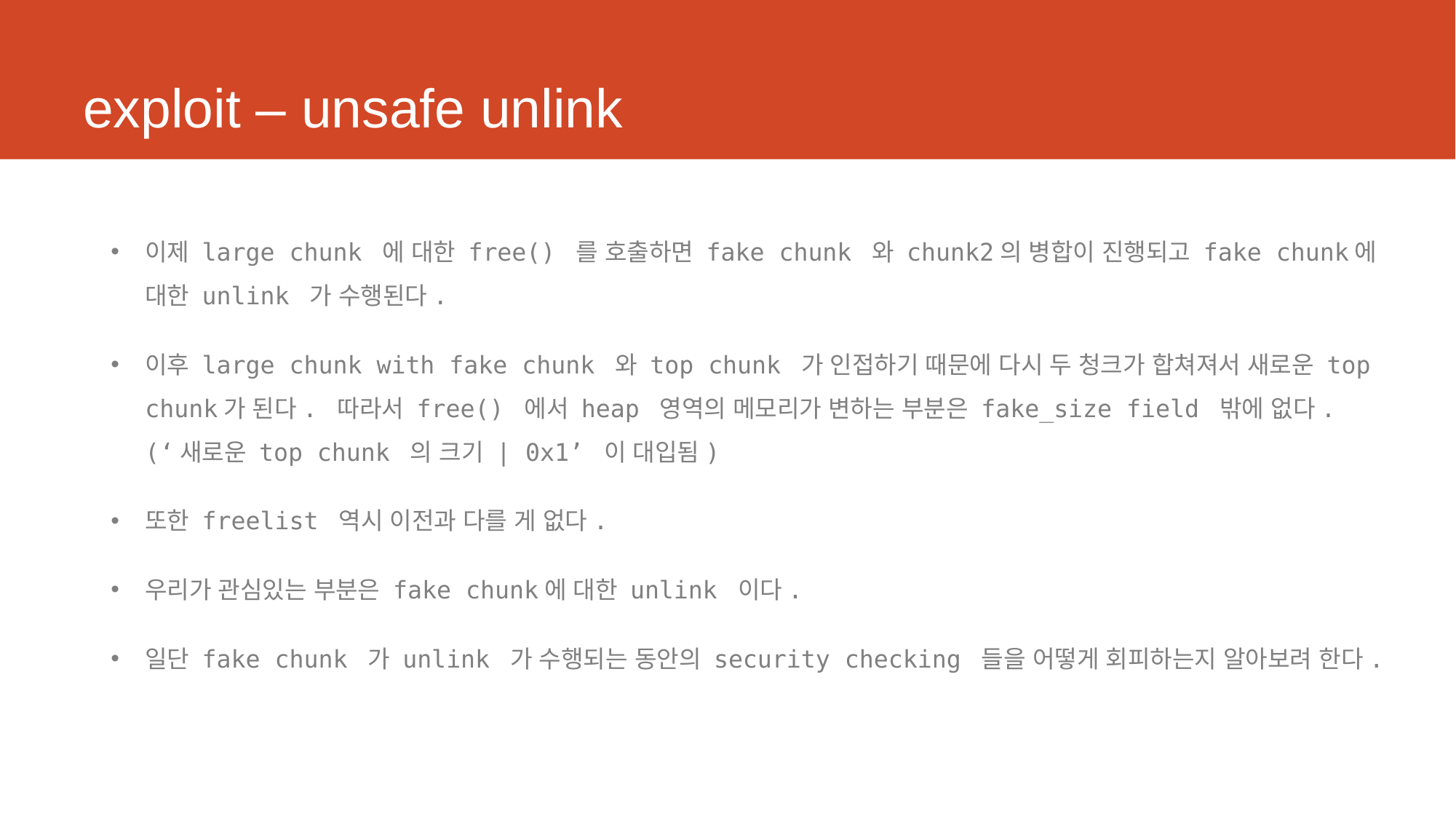

# exploit – unsafe unlink
이제 large chunk 에 대한 free() 를 호출하면 fake chunk 와 chunk2의 병합이 진행되고 fake chunk에 대한 unlink 가 수행된다.
이후 large chunk with fake chunk 와 top chunk 가 인접하기 때문에 다시 두 청크가 합쳐져서 새로운 top chunk가 된다. 따라서 free() 에서 heap 영역의 메모리가 변하는 부분은 fake_size field 밖에 없다. (‘새로운 top chunk 의 크기 | 0x1’ 이 대입됨)
또한 freelist 역시 이전과 다를 게 없다.
우리가 관심있는 부분은 fake chunk에 대한 unlink 이다.
일단 fake chunk 가 unlink 가 수행되는 동안의 security checking 들을 어떻게 회피하는지 알아보려 한다.